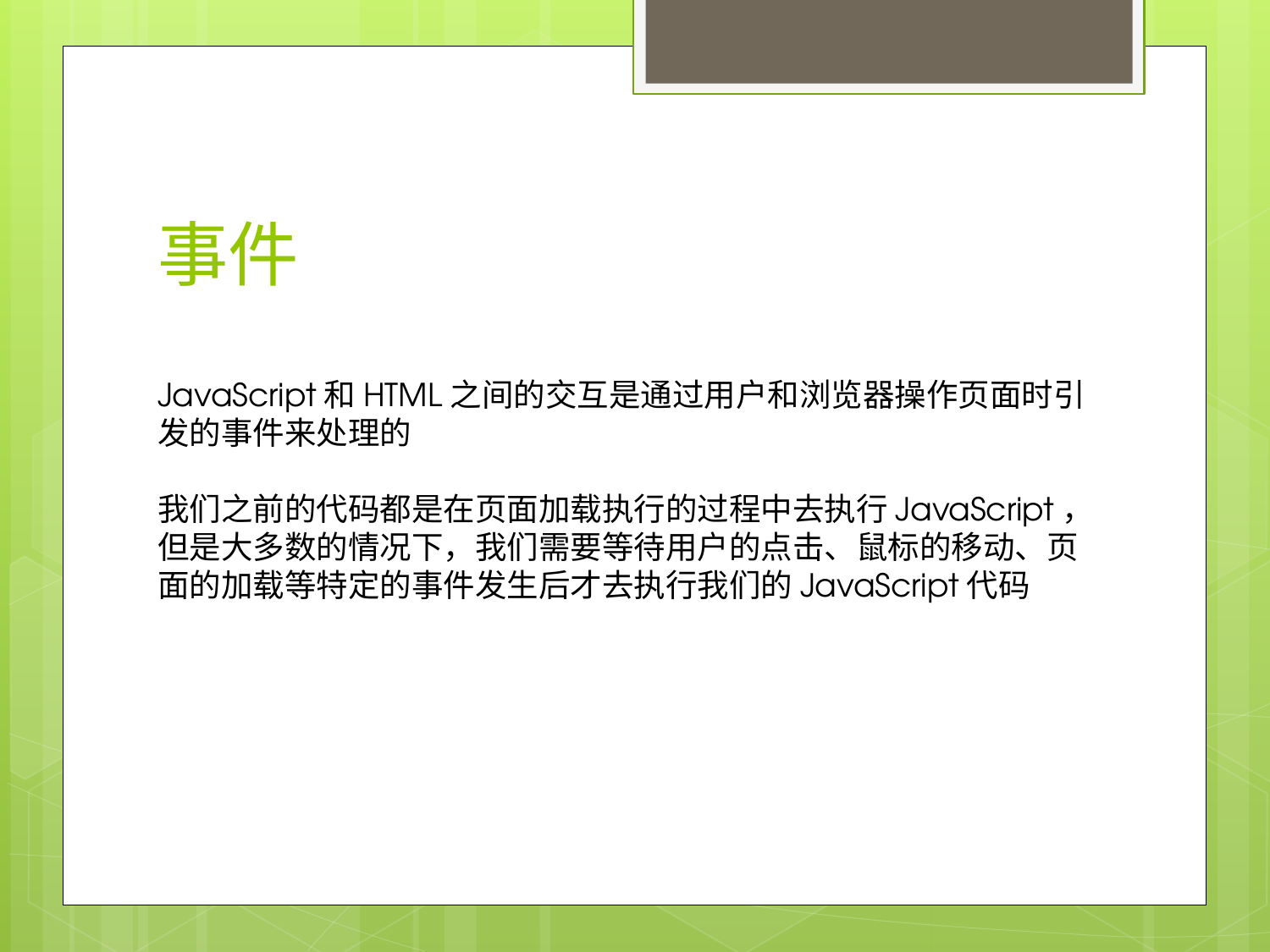

# 事件
JavaScript和HTML之间的交互是通过用户和浏览器操作页面时引发的事件来处理的

我们之前的代码都是在页面加载执行的过程中去执行JavaScript，但是大多数的情况下，我们需要等待用户的点击、鼠标的移动、页面的加载等特定的事件发生后才去执行我们的JavaScript代码